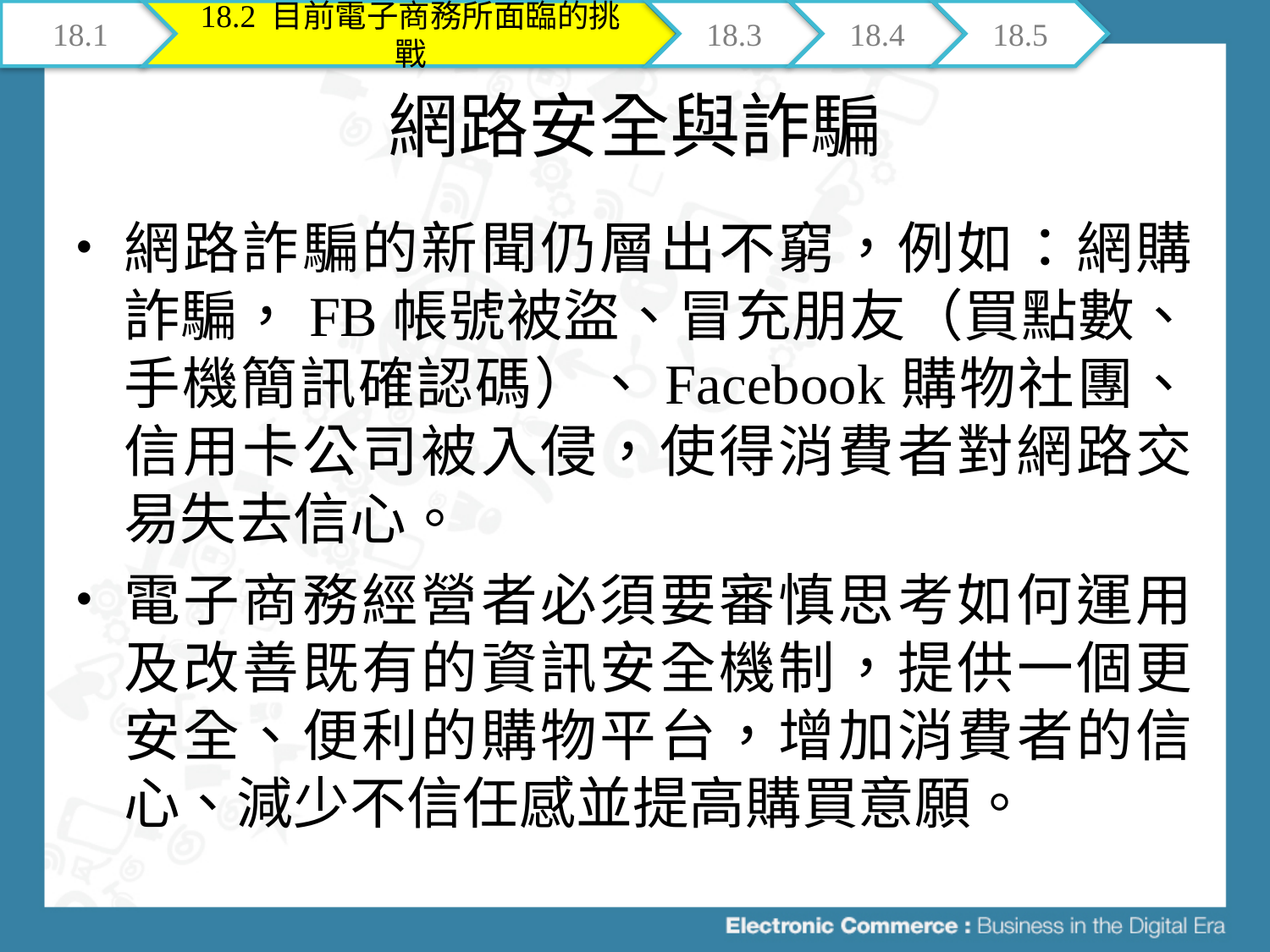

18.1
18.2 目前電子商務所面臨的挑戰
18.3
18.4
18.5
# 網路安全與詐騙
網路詐騙的新聞仍層出不窮，例如：網購詐騙，FB帳號被盜、冒充朋友（買點數、手機簡訊確認碼）、Facebook購物社團、信用卡公司被入侵，使得消費者對網路交易失去信心。
電子商務經營者必須要審慎思考如何運用及改善既有的資訊安全機制，提供一個更安全、便利的購物平台，增加消費者的信心、減少不信任感並提高購買意願。